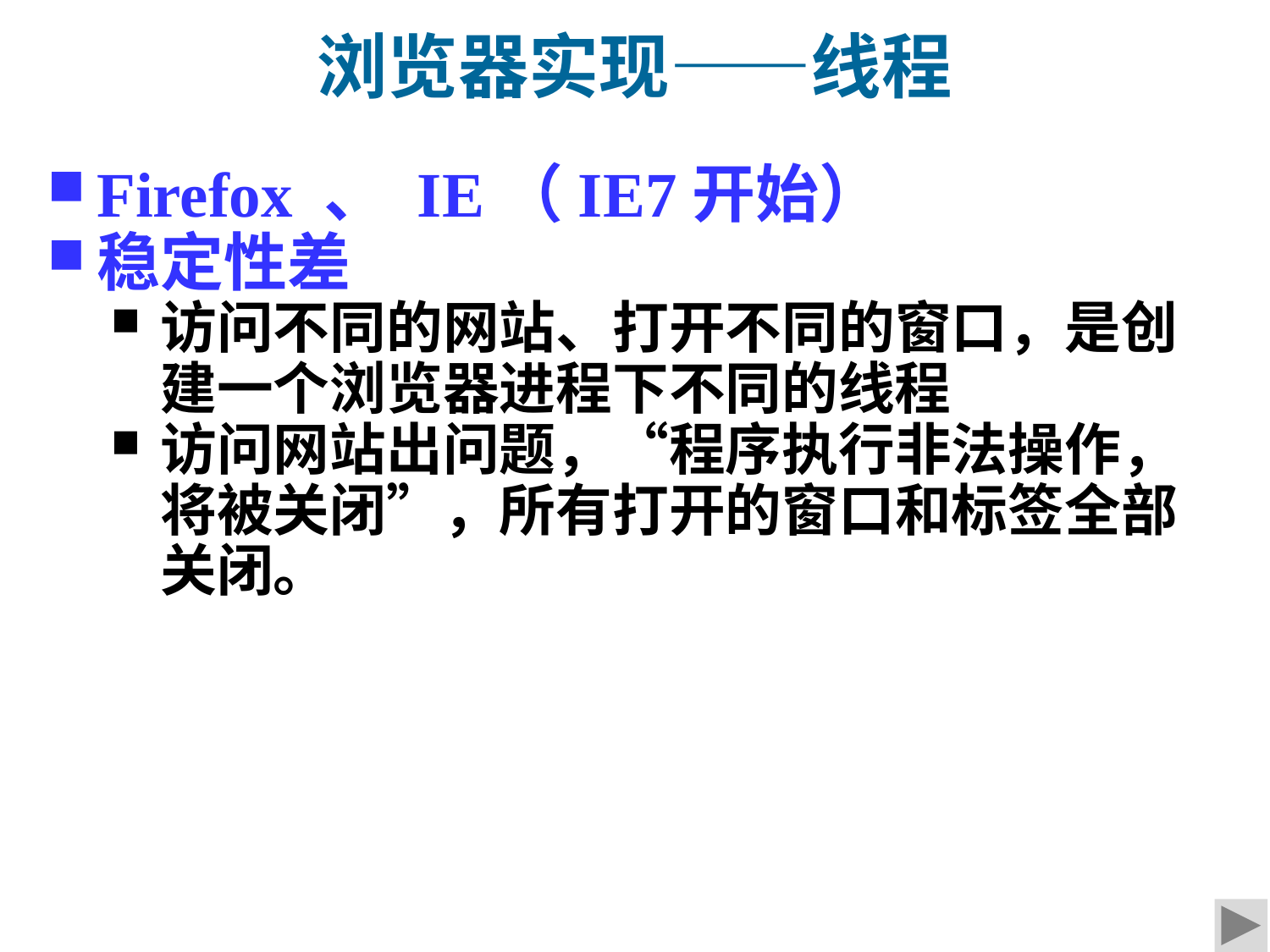

浏览器实现——线程
Firefox 、 IE（IE7开始）
稳定性差
访问不同的网站、打开不同的窗口，是创建一个浏览器进程下不同的线程
访问网站出问题，“程序执行非法操作，将被关闭”，所有打开的窗口和标签全部关闭。